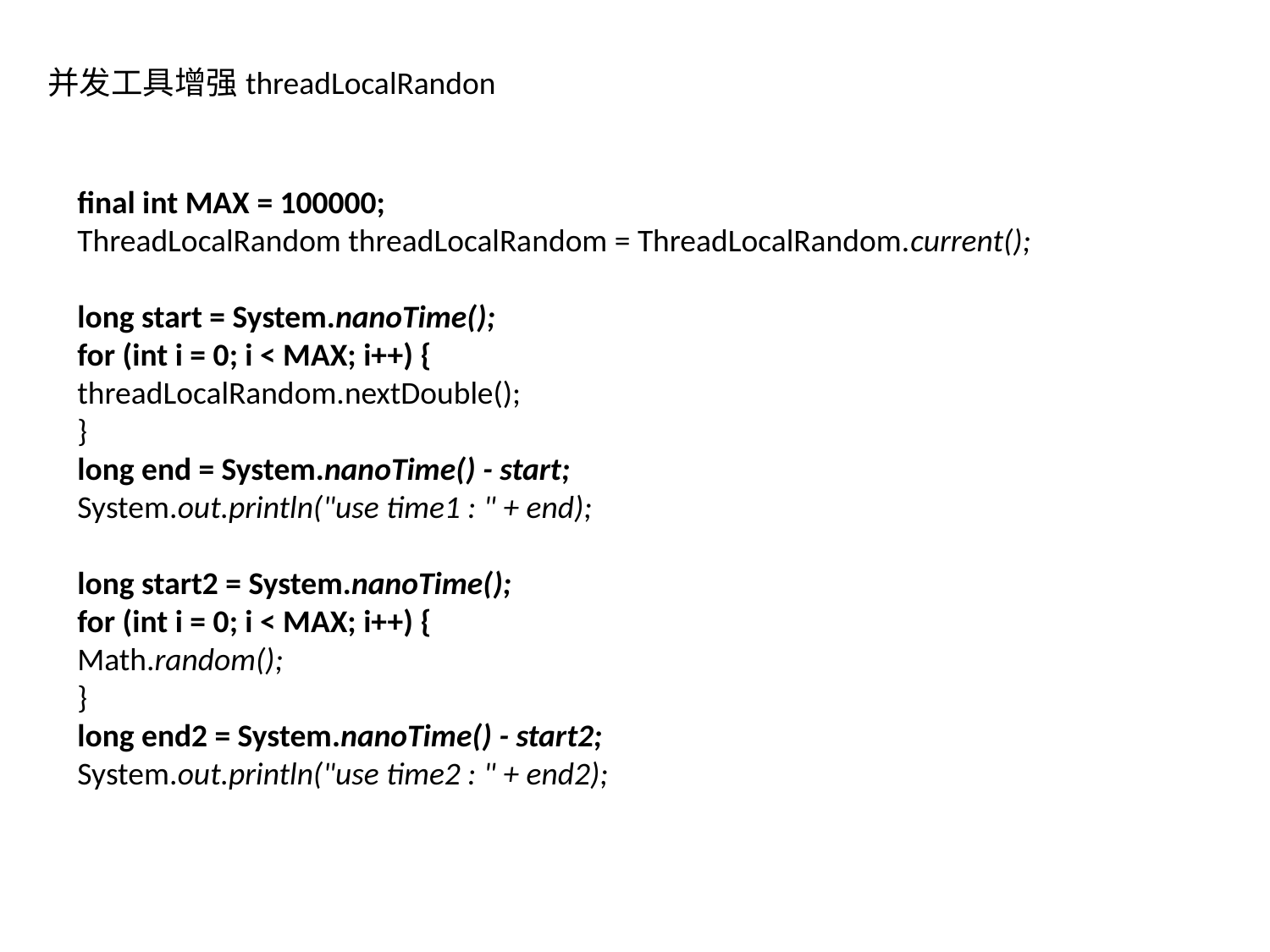

并发工具增强threadLocalRandon
final int MAX = 100000;
ThreadLocalRandom threadLocalRandom = ThreadLocalRandom.current();

long start = System.nanoTime();
for (int i = 0; i < MAX; i++) {
threadLocalRandom.nextDouble();
}
long end = System.nanoTime() - start;
System.out.println("use time1 : " + end);

long start2 = System.nanoTime();
for (int i = 0; i < MAX; i++) {
Math.random();
}
long end2 = System.nanoTime() - start2;
System.out.println("use time2 : " + end2);